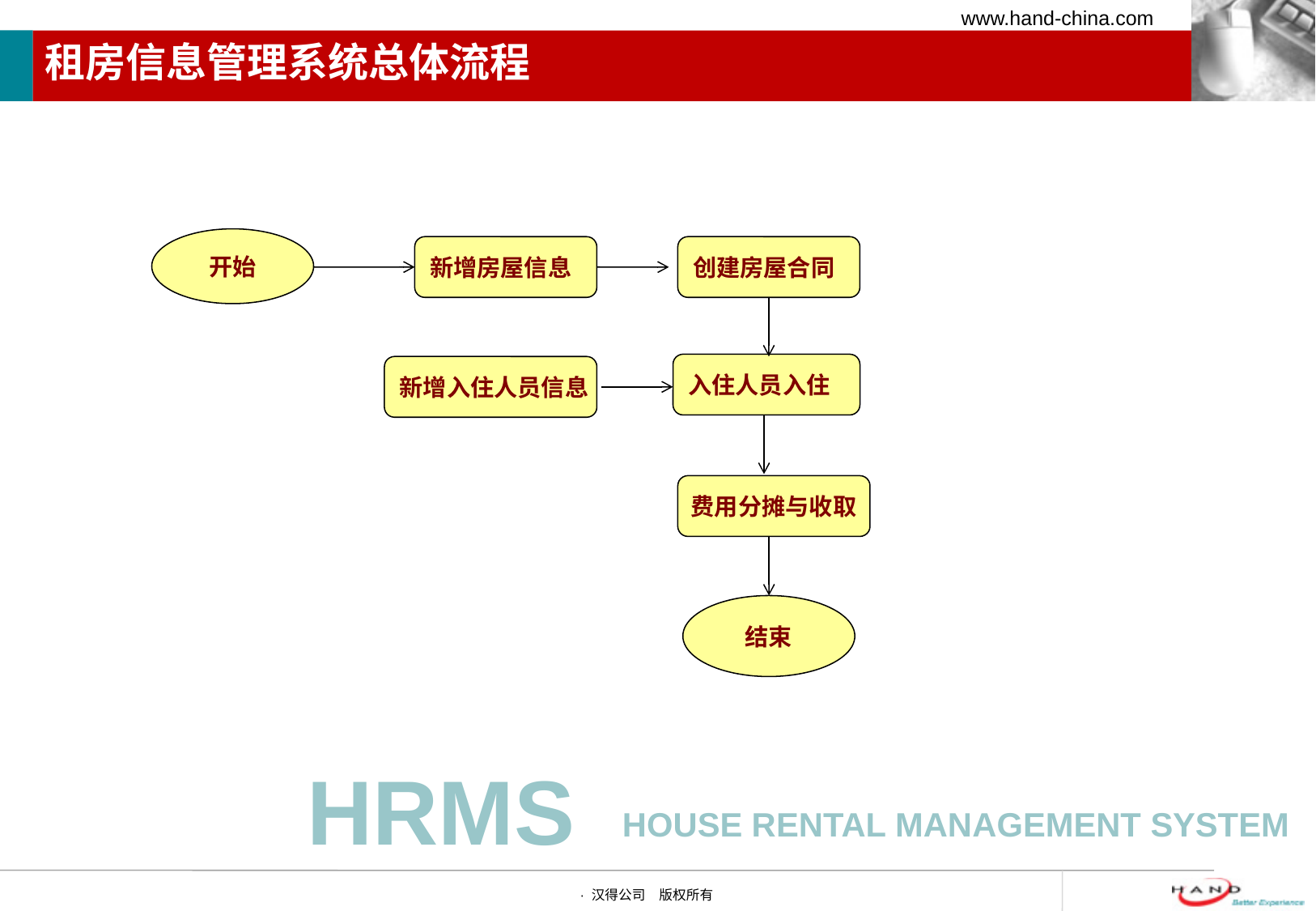

# 租房信息管理系统总体流程
开始
新增房屋信息
创建房屋合同
入住人员入住
新增入住人员信息
费用分摊与收取
结束
HRMS
House rental MANAGEMENT system
6